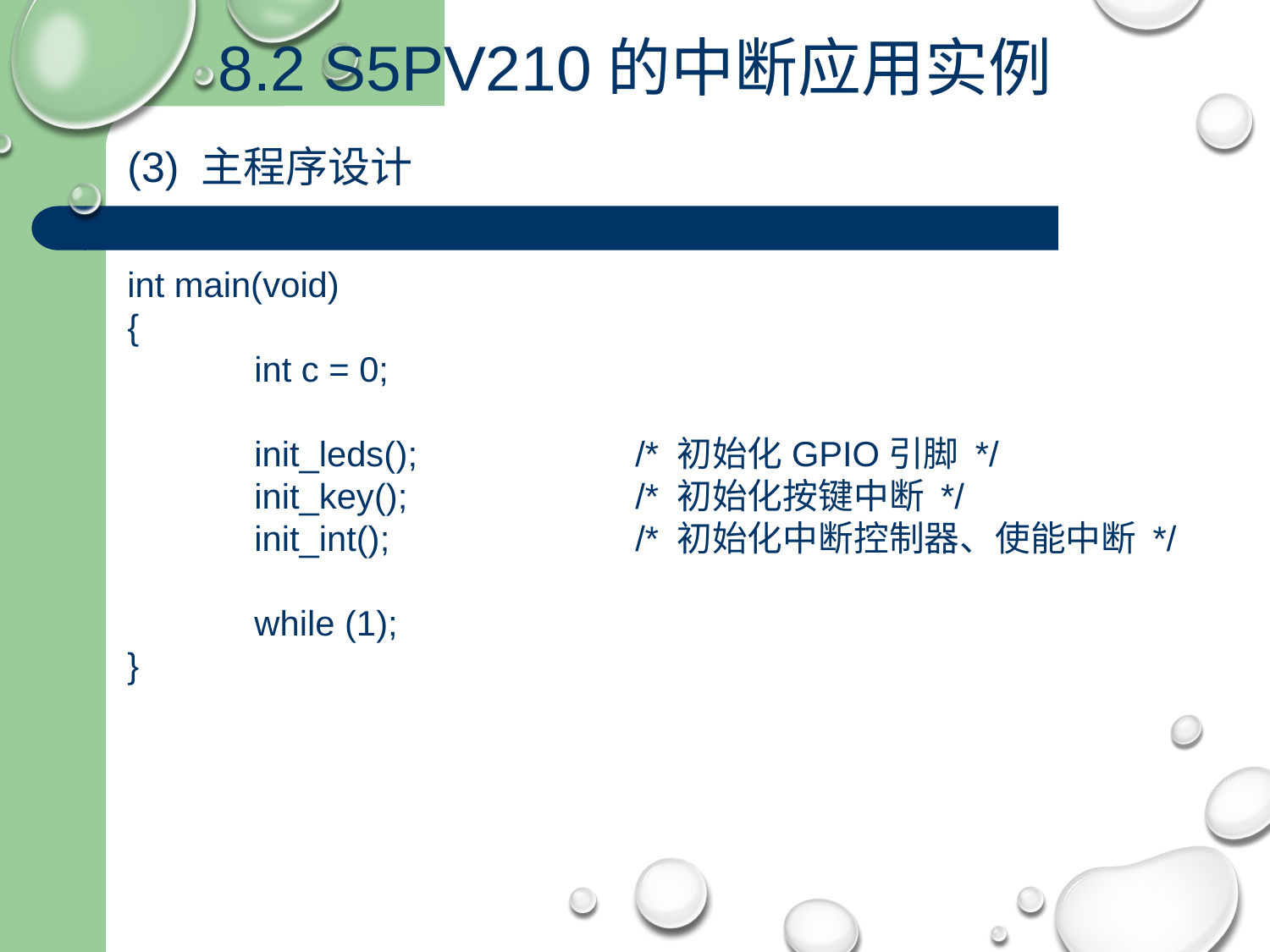

8.2 S5PV210的中断应用实例
(3) 主程序设计
int main(void)
{
	int c = 0;

	init_leds();		/* 初始化GPIO引脚 */
	init_key();		/* 初始化按键中断 */
	init_int();		/* 初始化中断控制器、使能中断 */

	while (1);
}